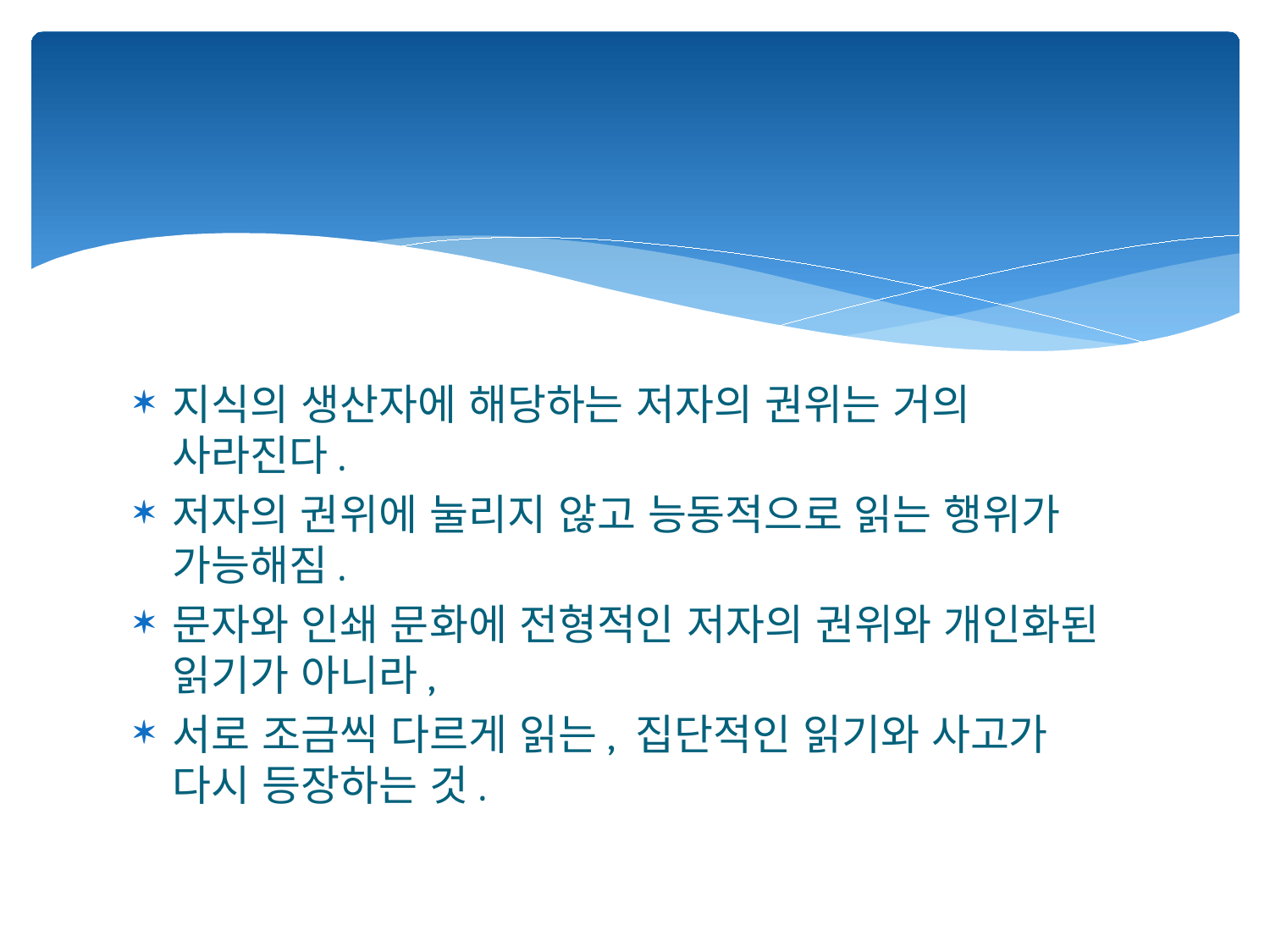

#
지식의 생산자에 해당하는 저자의 권위는 거의 사라진다.
저자의 권위에 눌리지 않고 능동적으로 읽는 행위가 가능해짐.
문자와 인쇄 문화에 전형적인 저자의 권위와 개인화된 읽기가 아니라,
서로 조금씩 다르게 읽는, 집단적인 읽기와 사고가 다시 등장하는 것.